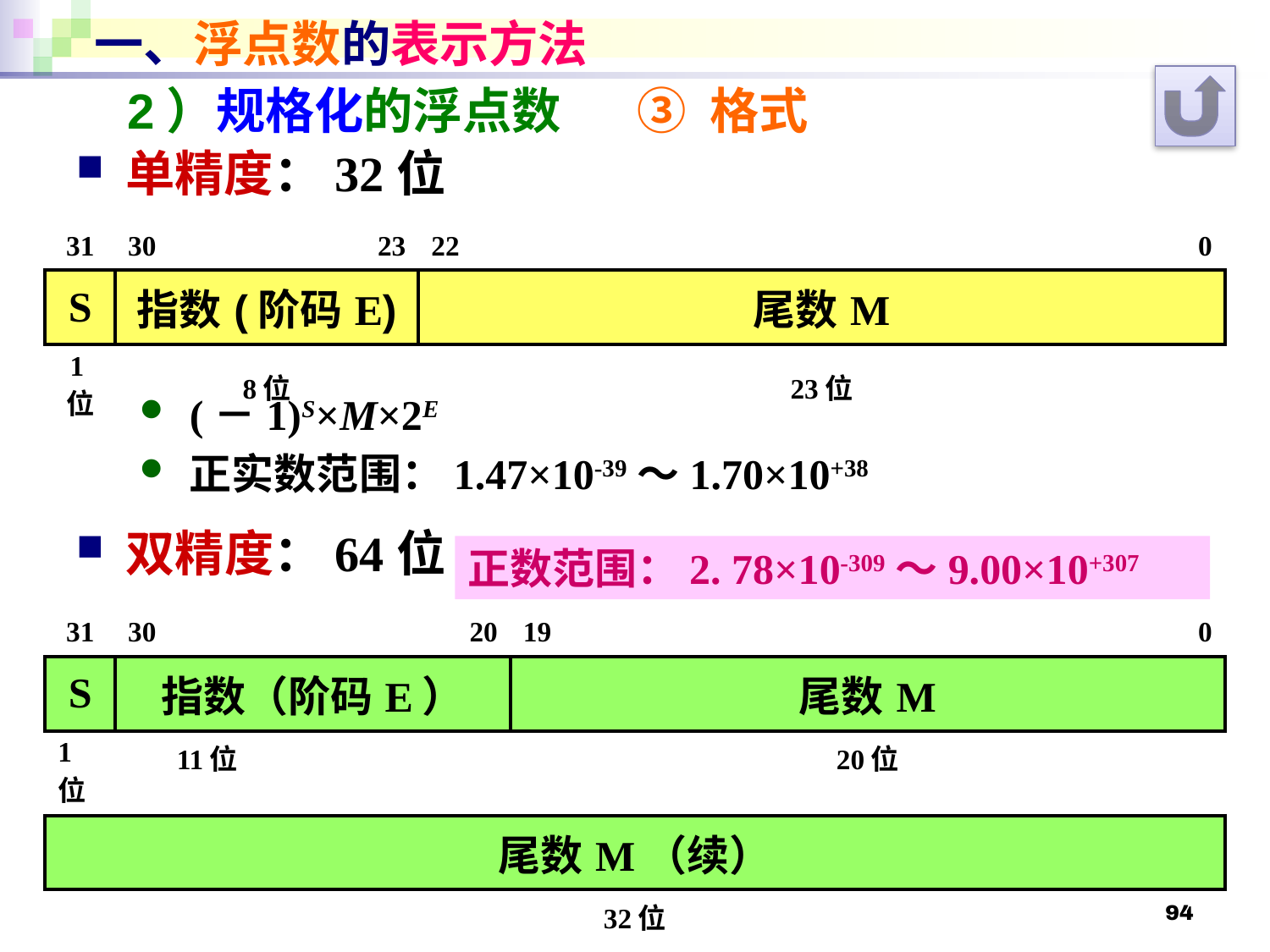

# 一、浮点数的表示方法

2）规格化的浮点数
③ 格式
单精度：32位

(－1)S×M×2E
正实数范围：1.47×10-39～1.70×10+38
双精度：64位
| 31 | 30 |  | 23 | 22 |  | 0 |
| --- | --- | --- | --- | --- | --- | --- |
| S | 指数(阶码E) |  |  | 尾数M |  |  |
| 1位 | 8位 |  |  | 23位 |  |  |
正数范围：2. 78×10-309～9.00×10+307
| 31 | 30 |  | 20 | 19 |  | 0 |
| --- | --- | --- | --- | --- | --- | --- |
| S | 指数（阶码E） |  |  | 尾数M |  |  |
| 1位 | 11位 |  |  | 20位 |  |  |
| 尾数M（续） |  |  |  |  |  |  |
| 32位 |  |  |  |  |  |  |
94